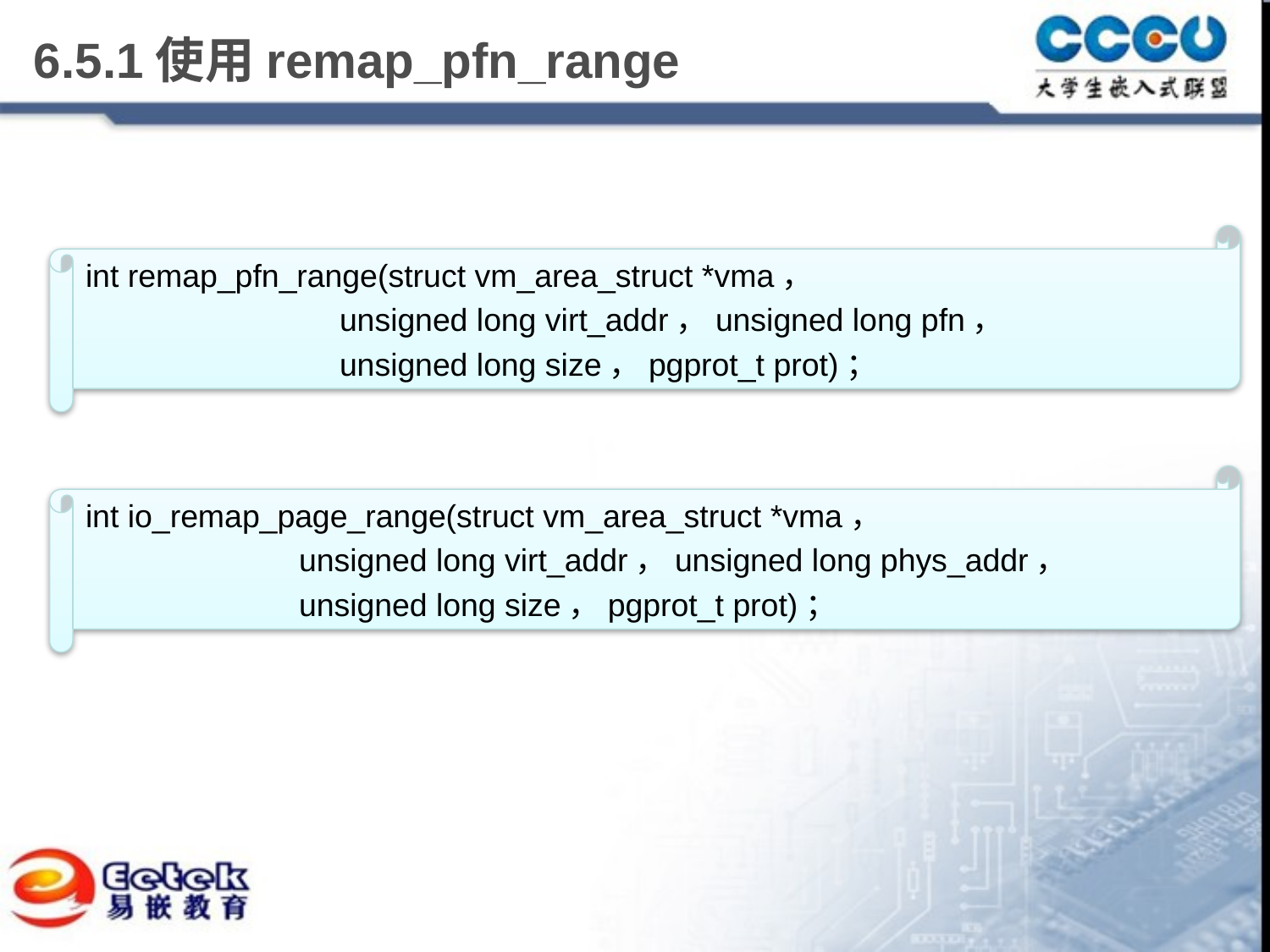

# 6.5.1使用remap_pfn_range

int remap_pfn_range(struct vm_area_struct *vma，
    		unsigned long virt_addr，unsigned long pfn，
             		unsigned long size，pgprot_t prot)；
int io_remap_page_range(struct vm_area_struct *vma，
                        unsigned long virt_addr，unsigned long phys_addr，
                        unsigned long size，pgprot_t prot)；